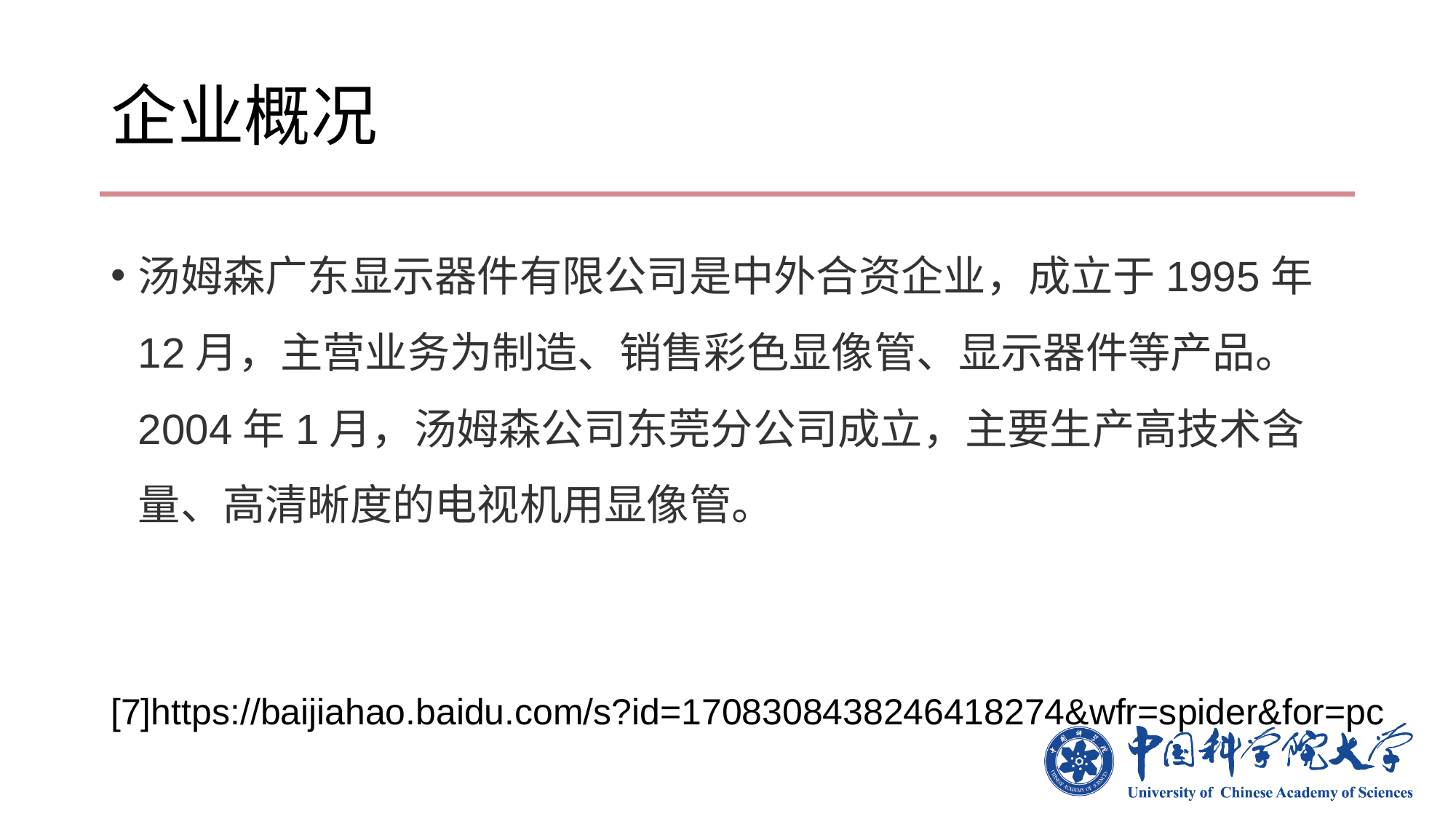

# 企业概况
汤姆森广东显示器件有限公司是中外合资企业，成立于1995年12月，主营业务为制造、销售彩色显像管、显示器件等产品。
2004年1月，汤姆森公司东莞分公司成立，主要生产高技术含量、高清晰度的电视机用显像管。
[7]https://baijiahao.baidu.com/s?id=1708308438246418274&wfr=spider&for=pc